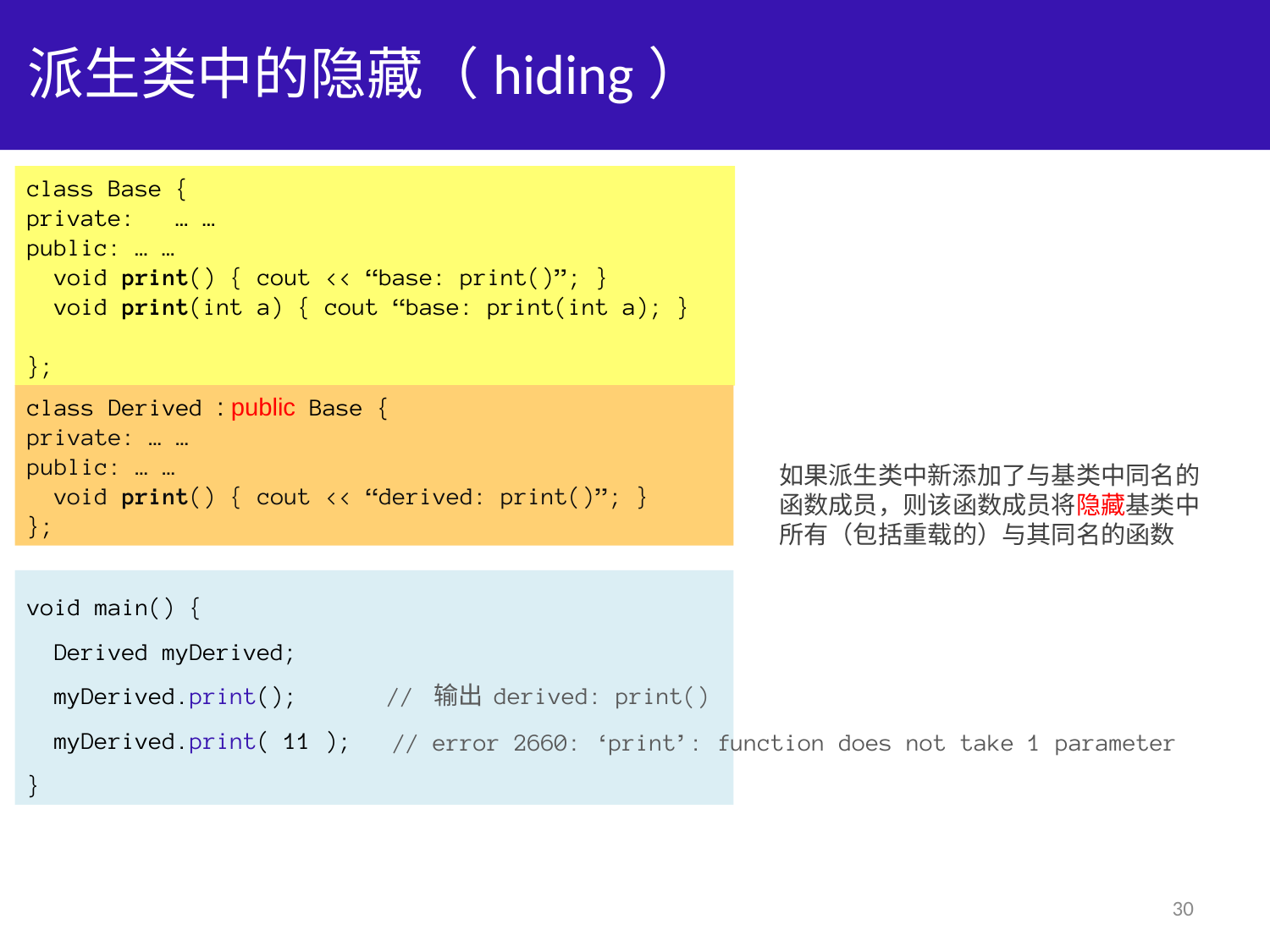

# 派生类中的隐藏（hiding）
class Base {
private:   … …
public: … …
  void print() { cout << “base: print()”; }
  void print(int a) { cout “base: print(int a); }
};
class Derived : public  Base {
private: … …
public: … …
  void print() { cout << “derived: print()”; }
};
如果派生类中新添加了与基类中同名的
函数成员，则该函数成员将隐藏基类中
所有（包括重载的）与其同名的函数
void main() {
  Derived myDerived;
  myDerived.print();
  myDerived.print( 11 );
}
// 输出 derived: print()
// error 2660: ‘print’: function does not take 1 parameter
30